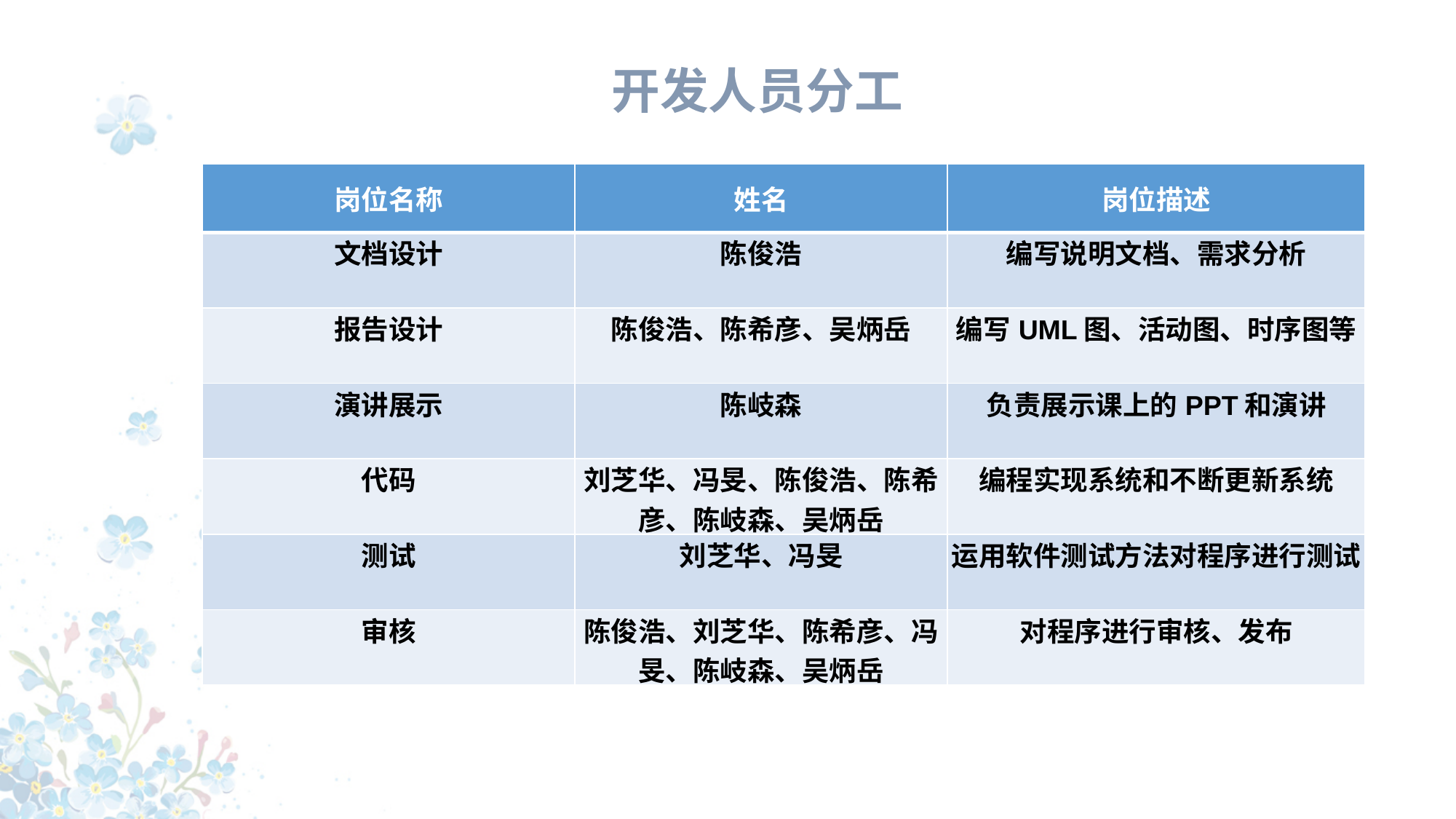

开发人员分工
| 岗位名称 | 姓名 | 岗位描述 |
| --- | --- | --- |
| 文档设计 | 陈俊浩 | 编写说明文档、需求分析 |
| 报告设计 | 陈俊浩、陈希彦、吴炳岳 | 编写UML图、活动图、时序图等 |
| 演讲展示 | 陈岐森 | 负责展示课上的PPT和演讲 |
| 代码 | 刘芝华、冯旻、陈俊浩、陈希彦、陈岐森、吴炳岳 | 编程实现系统和不断更新系统 |
| 测试 | 刘芝华、冯旻 | 运用软件测试方法对程序进行测试 |
| 审核 | 陈俊浩、刘芝华、陈希彦、冯旻、陈岐森、吴炳岳 | 对程序进行审核、发布 |